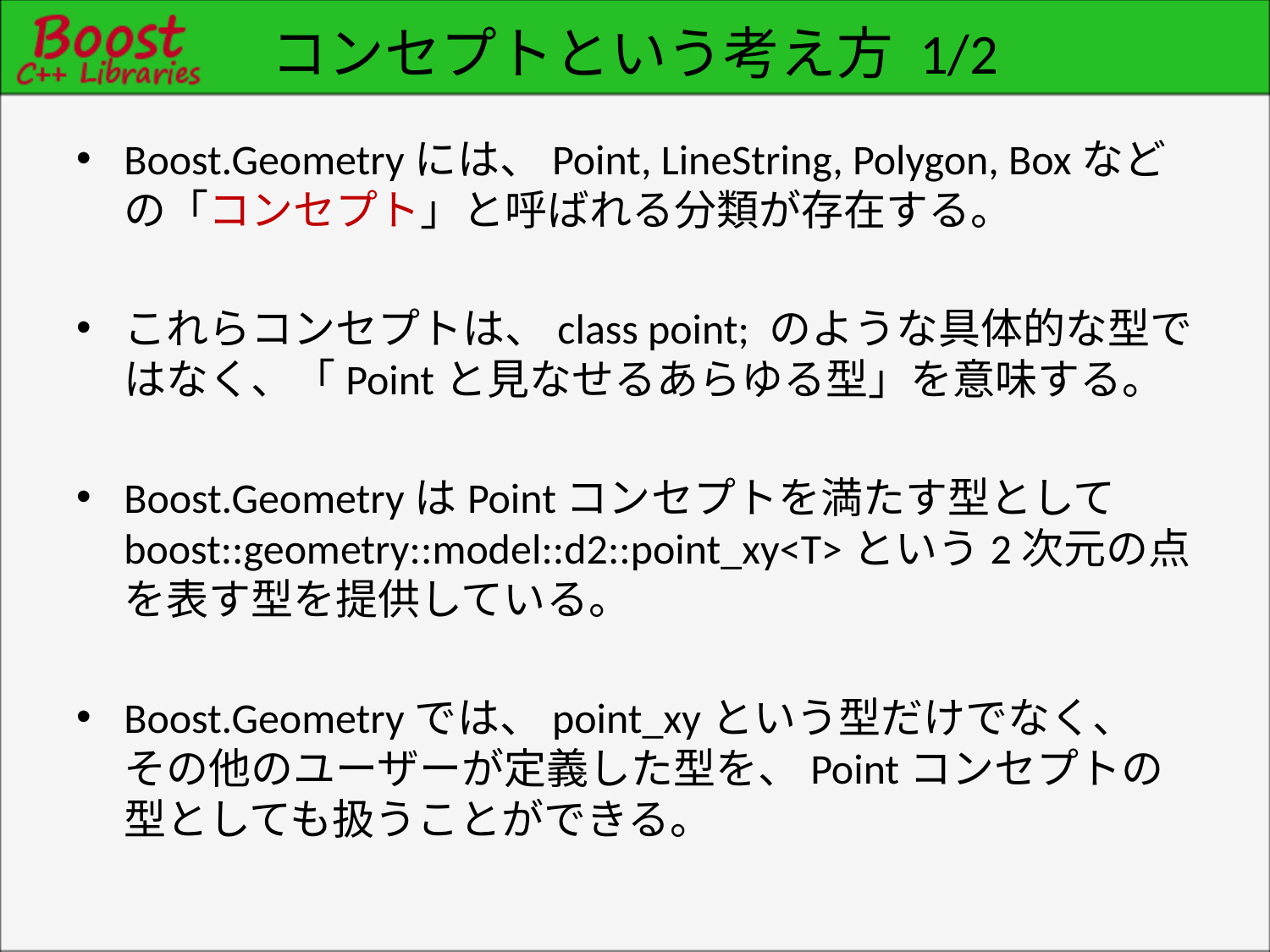

# コンセプトという考え方 1/2
Boost.Geometryには、Point, LineString, Polygon, Boxなどの「コンセプト」と呼ばれる分類が存在する。

これらコンセプトは、class point; のような具体的な型ではなく、「Pointと見なせるあらゆる型」を意味する。

Boost.GeometryはPointコンセプトを満たす型としてboost::geometry::model::d2::point_xy<T>という2次元の点を表す型を提供している。

Boost.Geometryでは、point_xyという型だけでなく、
その他のユーザーが定義した型を、Pointコンセプトの型としても扱うことができる。